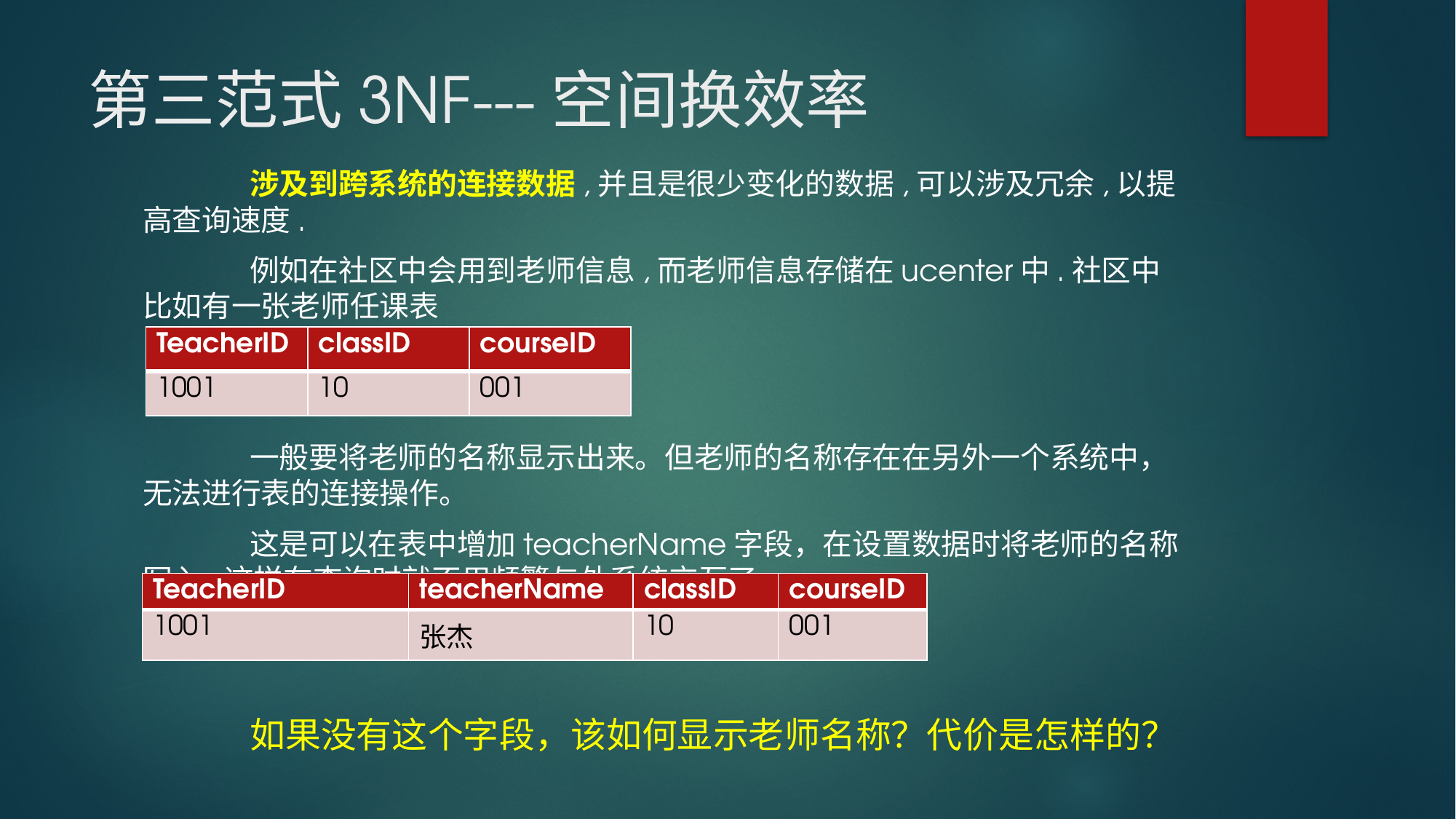

# 第三范式3NF---空间换效率
	涉及到跨系统的连接数据,并且是很少变化的数据,可以涉及冗余,以提高查询速度.
	例如在社区中会用到老师信息,而老师信息存储在ucenter中.社区中比如有一张老师任课表

	一般要将老师的名称显示出来。但老师的名称存在在另外一个系统中，无法进行表的连接操作。
	这是可以在表中增加teacherName字段，在设置数据时将老师的名称写入.这样在查询时就不用频繁与外系统交互了。

	如果没有这个字段，该如何显示老师名称？代价是怎样的？

| TeacherID | classID | courseID |
| --- | --- | --- |
| 1001 | 10 | 001 |
| TeacherID | teacherName | classID | courseID |
| --- | --- | --- | --- |
| 1001 | 张杰 | 10 | 001 |